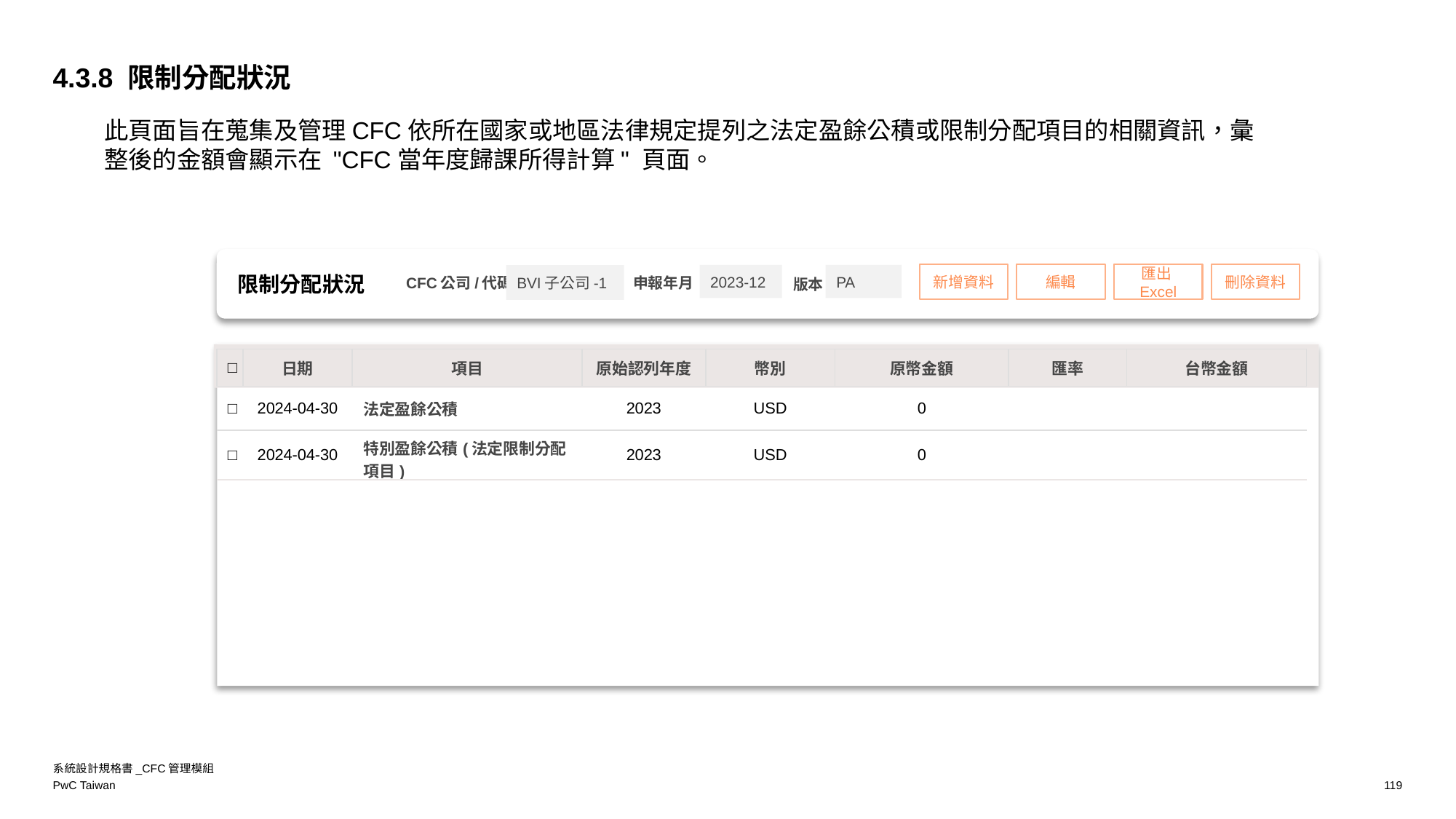

4.3.8 限制分配狀況
此頁面旨在蒐集及管理CFC依所在國家或地區法律規定提列之法定盈餘公積或限制分配項目的相關資訊，彙整後的金額會顯示在 "CFC當年度歸課所得計算" 頁面。

新增資料
編輯
匯出Excel
刪除資料
2023-12
PA
BVI子公司-1
限制分配狀況
申報年月
CFC公司/代碼
版本

| □ | 日期 | 項目 | 原始認列年度 | 幣別 | 原幣金額 | 匯率 | 台幣金額 |
| --- | --- | --- | --- | --- | --- | --- | --- |
| □ | 2024-04-30 | 法定盈餘公積 | 2023 | USD | 0 |  |  |
| □ | 2024-04-30 | 特別盈餘公積(法定限制分配項目) | 2023 | USD | 0 |  |  |
系統設計規格書_CFC管理模組
119